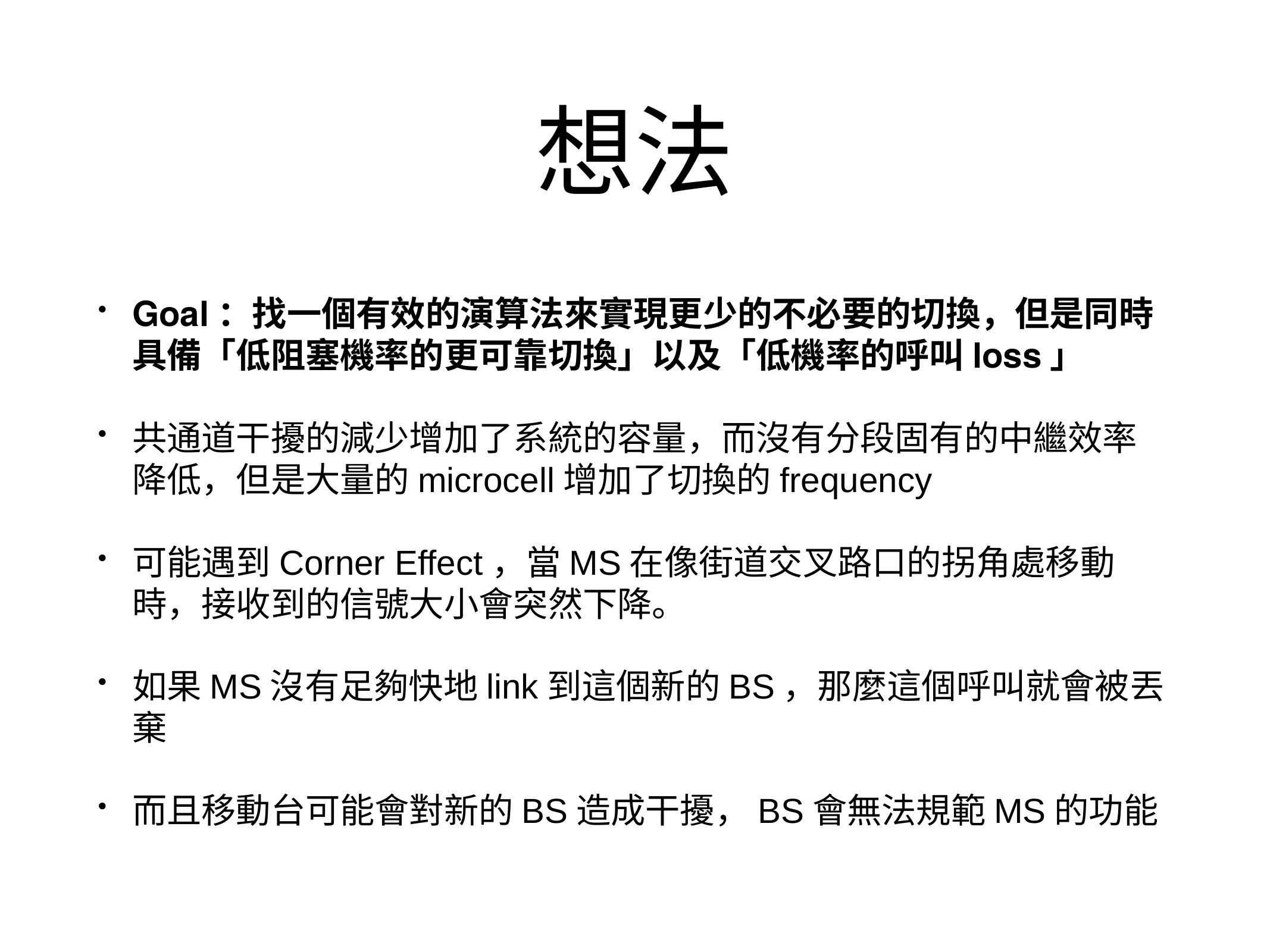

# 想法
Goal：找一個有效的演算法來實現更少的不必要的切換，但是同時具備「低阻塞機率的更可靠切換」以及「低機率的呼叫loss」
共通道干擾的減少增加了系統的容量，而沒有分段固有的中繼效率降低，但是大量的microcell增加了切換的frequency
可能遇到Corner Effect，當MS在像街道交叉路口的拐角處移動時，接收到的信號大小會突然下降。
如果MS沒有足夠快地link到這個新的BS，那麼這個呼叫就會被丟棄
而且移動台可能會對新的BS造成干擾，BS會無法規範MS的功能